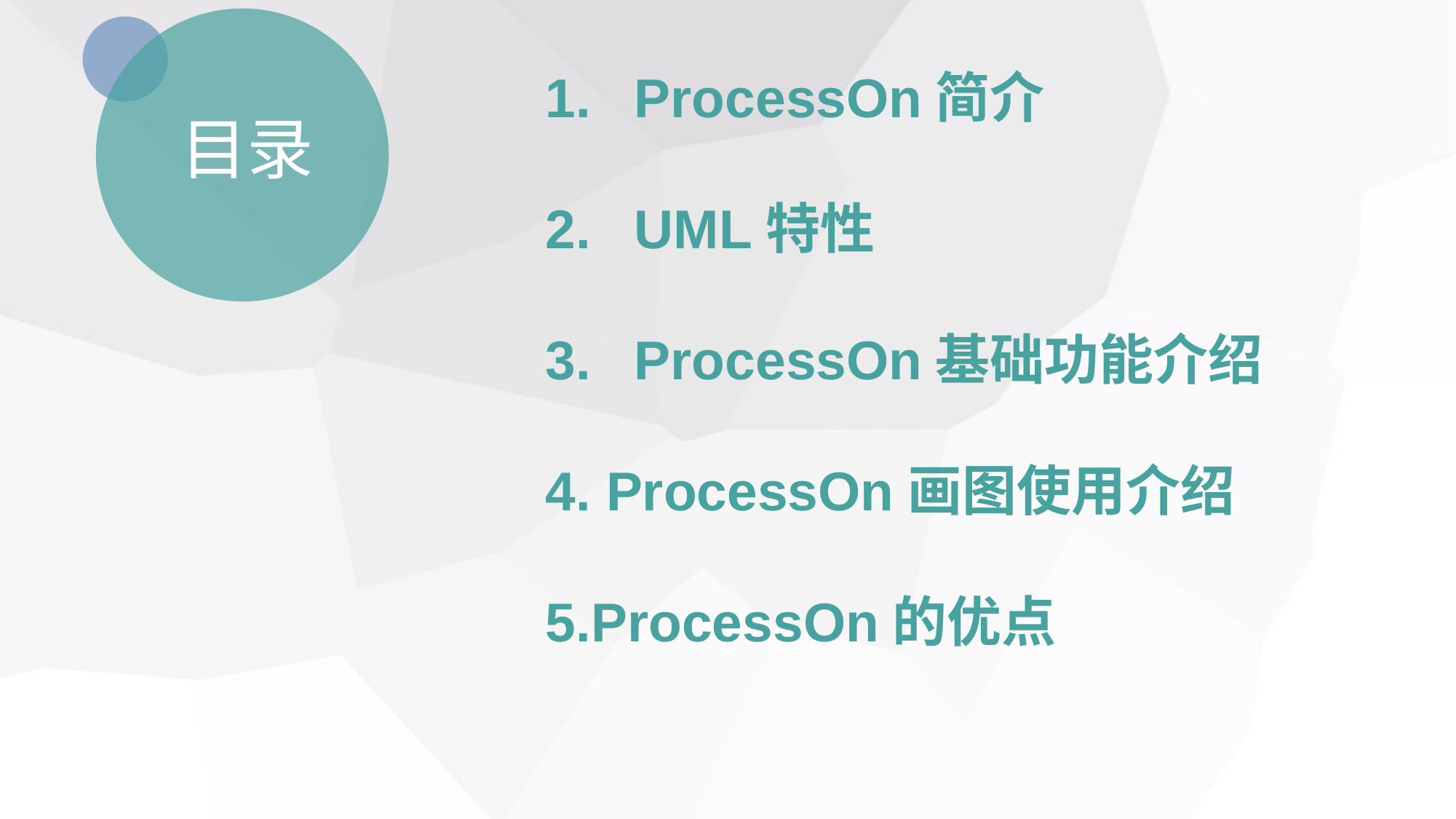

ProcessOn简介

UML特性

ProcessOn基础功能介绍

4. ProcessOn画图使用介绍

5.ProcessOn的优点

目录